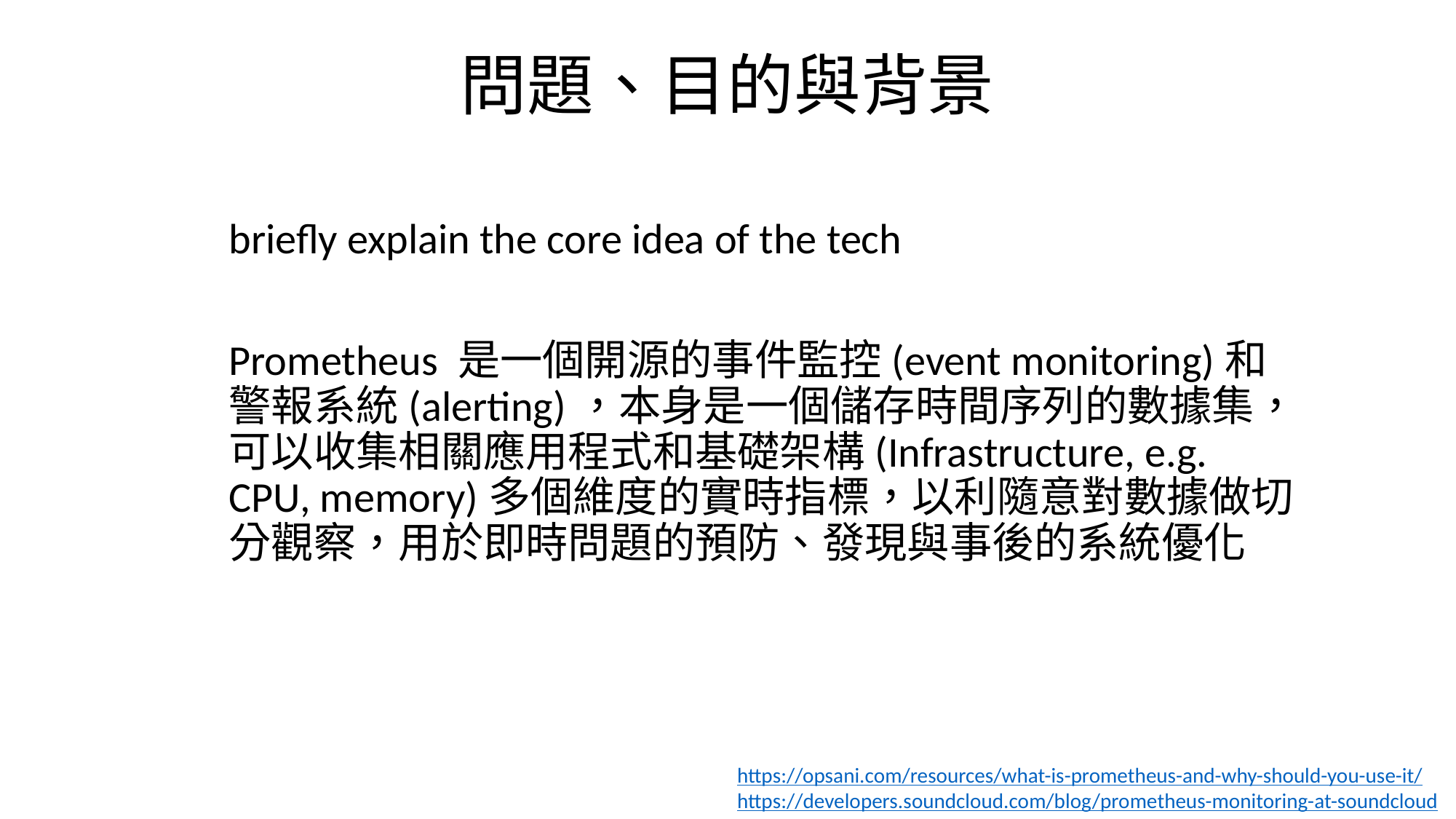

# 問題、目的與背景
briefly explain the core idea of the tech

Prometheus 是一個開源的事件監控(event monitoring)和警報系統(alerting)，本身是一個儲存時間序列的數據集，可以收集相關應用程式和基礎架構(Infrastructure, e.g. CPU, memory)多個維度的實時指標，以利隨意對數據做切分觀察，用於即時問題的預防、發現與事後的系統優化

https://opsani.com/resources/what-is-prometheus-and-why-should-you-use-it/
https://developers.soundcloud.com/blog/prometheus-monitoring-at-soundcloud